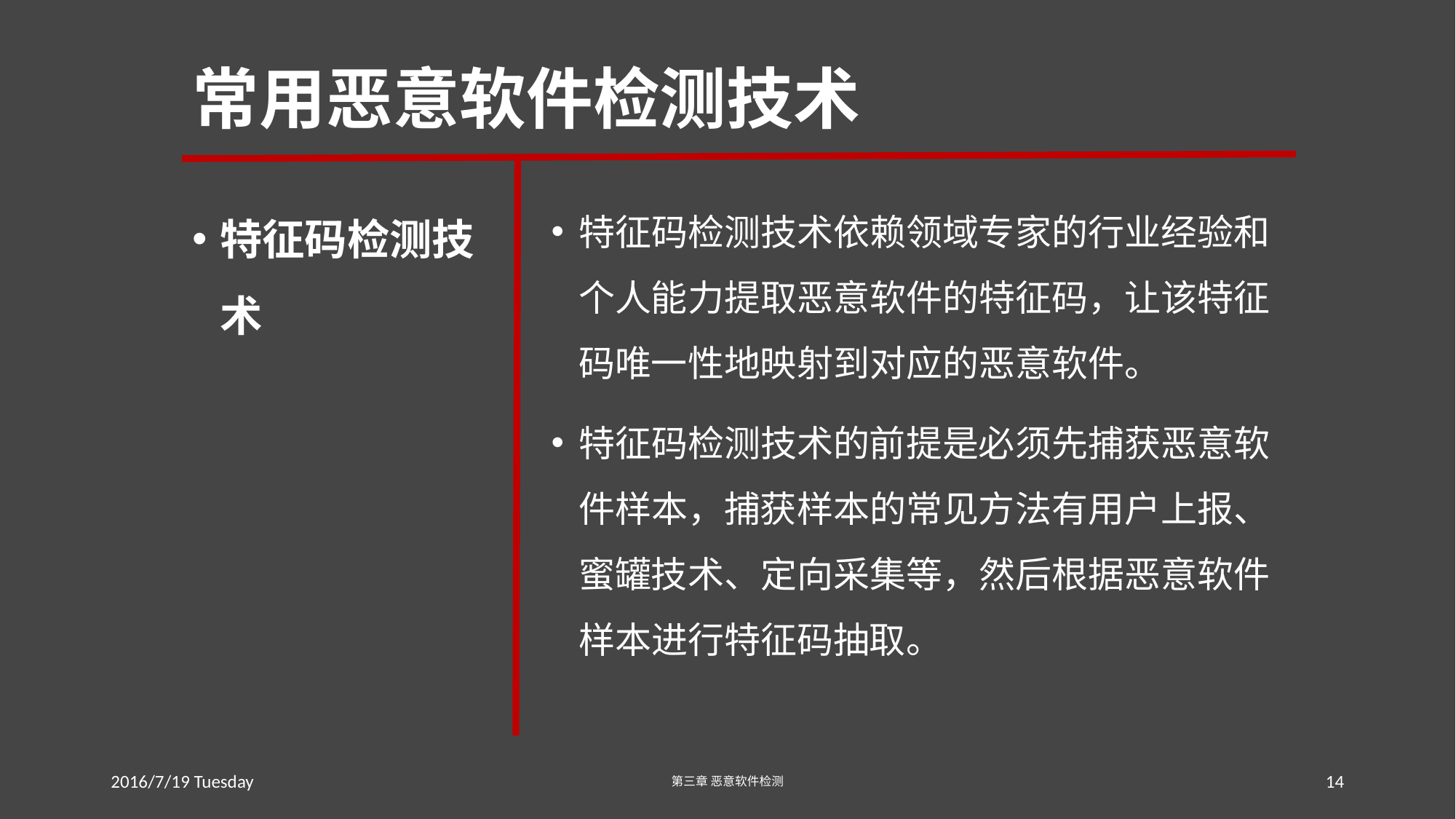

# 常用恶意软件检测技术
特征码检测技术

特征码检测技术依赖领域专家的行业经验和个人能力提取恶意软件的特征码，让该特征码唯一性地映射到对应的恶意软件。
特征码检测技术的前提是必须先捕获恶意软件样本，捕获样本的常见方法有用户上报、蜜罐技术、定向采集等，然后根据恶意软件样本进行特征码抽取。
2016/7/19 Tuesday
第三章 恶意软件检测
14